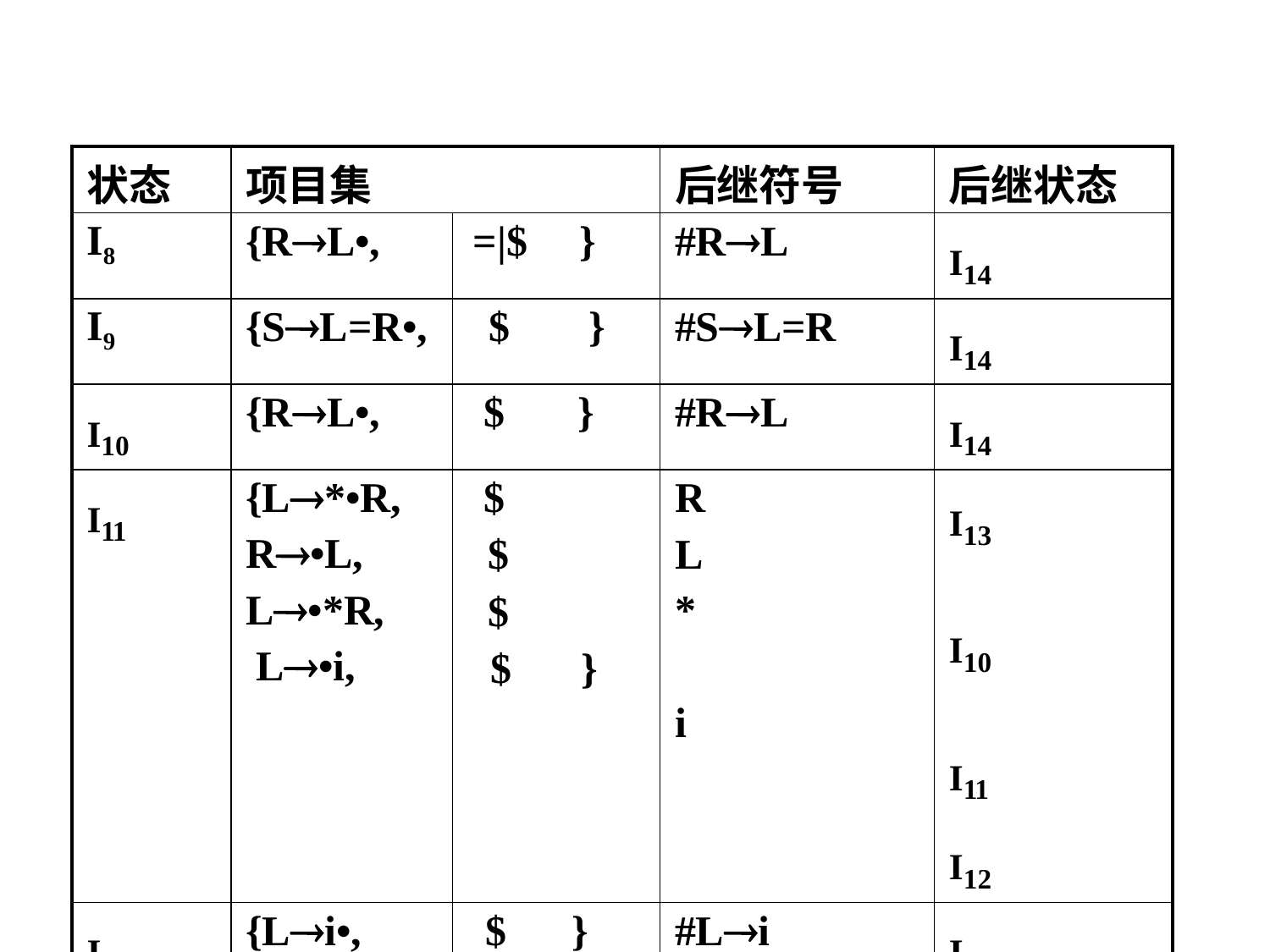

| 状态 | 项目集 |  | 后继符号 | 后继状态 |
| --- | --- | --- | --- | --- |
| I8 | {R→L•, | =|$ } | #R→L | I14 |
| I9 | {S→L=R•, | $ } | #S→L=R | I14 |
| I10 | {R→L•, | $ } | #R→L | I14 |
| I11 | {L→\*•R, R→•L, L→•\*R, L→•i, | $ $ $ $ } | R L \* i | I13 I10 I11 I12 |
| I12 | {L→i•, | $ } | #L→i | I14 |
| I13 | {L→\*R•, | $ } | #L→\*R | I14 |